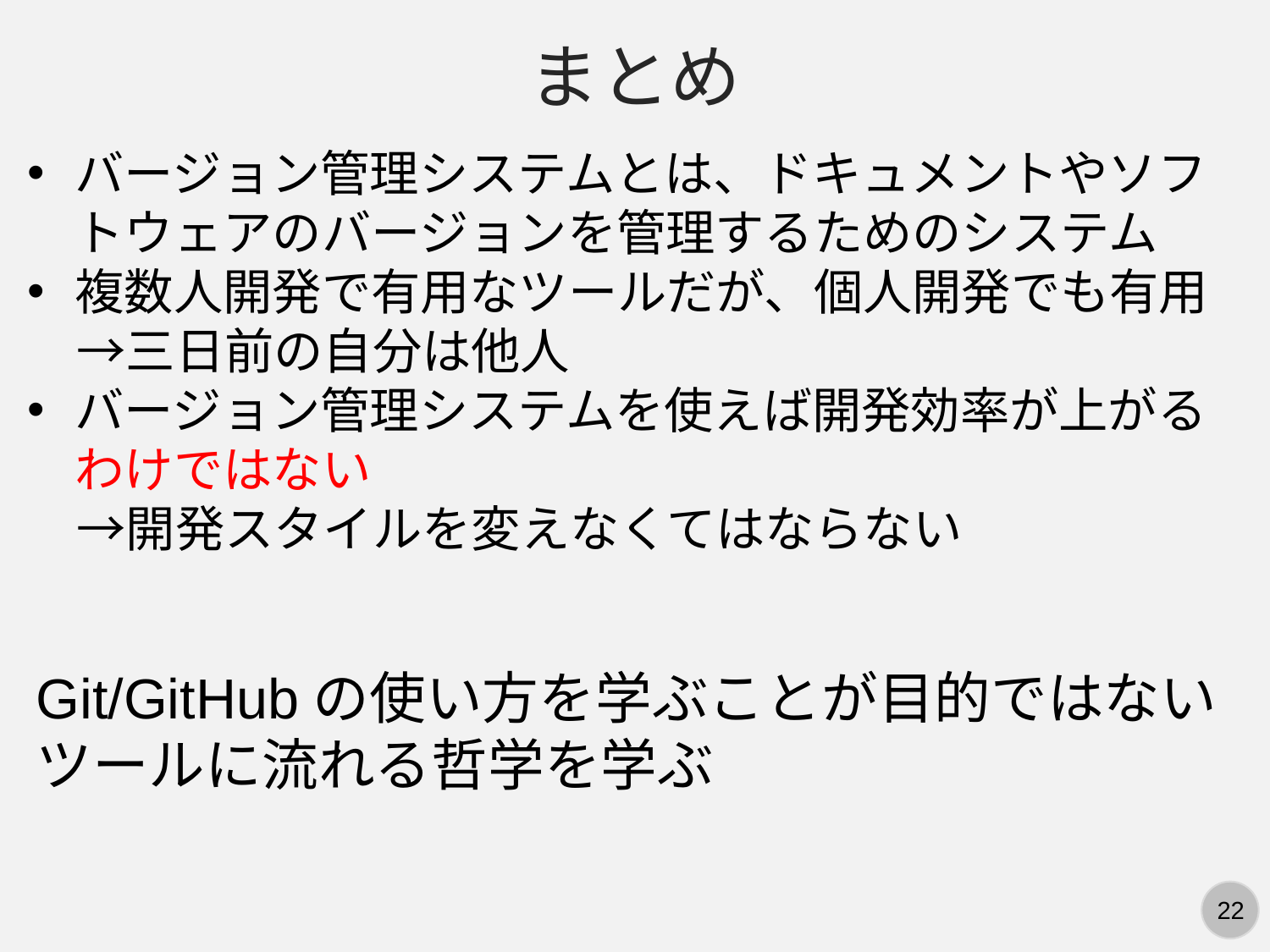

まとめ
バージョン管理システムとは、ドキュメントやソフトウェアのバージョンを管理するためのシステム
複数人開発で有用なツールだが、個人開発でも有用
　→三日前の自分は他人
バージョン管理システムを使えば開発効率が上がるわけではない
　→開発スタイルを変えなくてはならない
Git/GitHubの使い方を学ぶことが目的ではない
ツールに流れる哲学を学ぶ